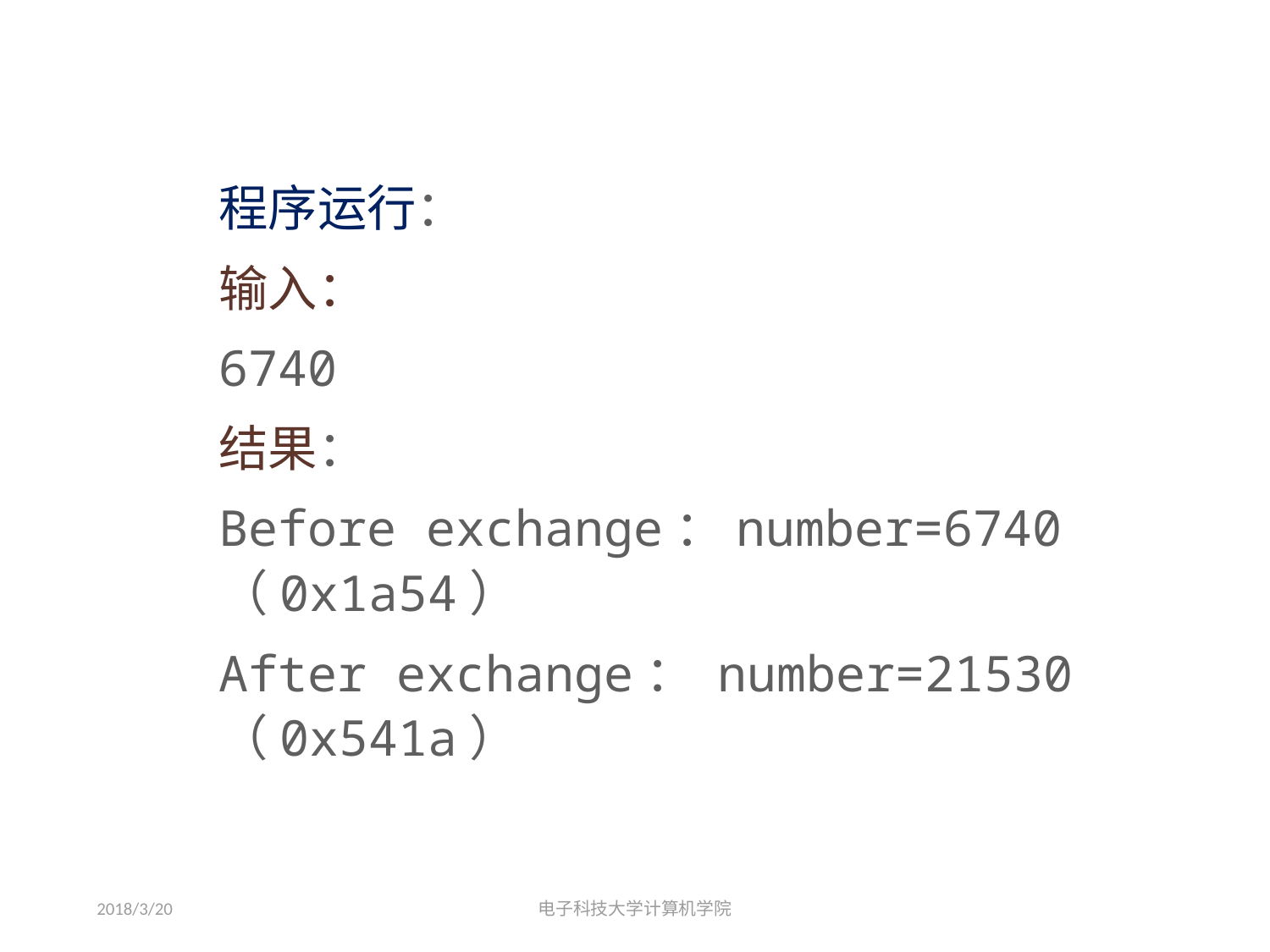

程序运行：
输入：
6740
结果：
Before exchange：number=6740（0x1a54）
After exchange： number=21530（0x541a）

2018/3/20
电子科技大学计算机学院